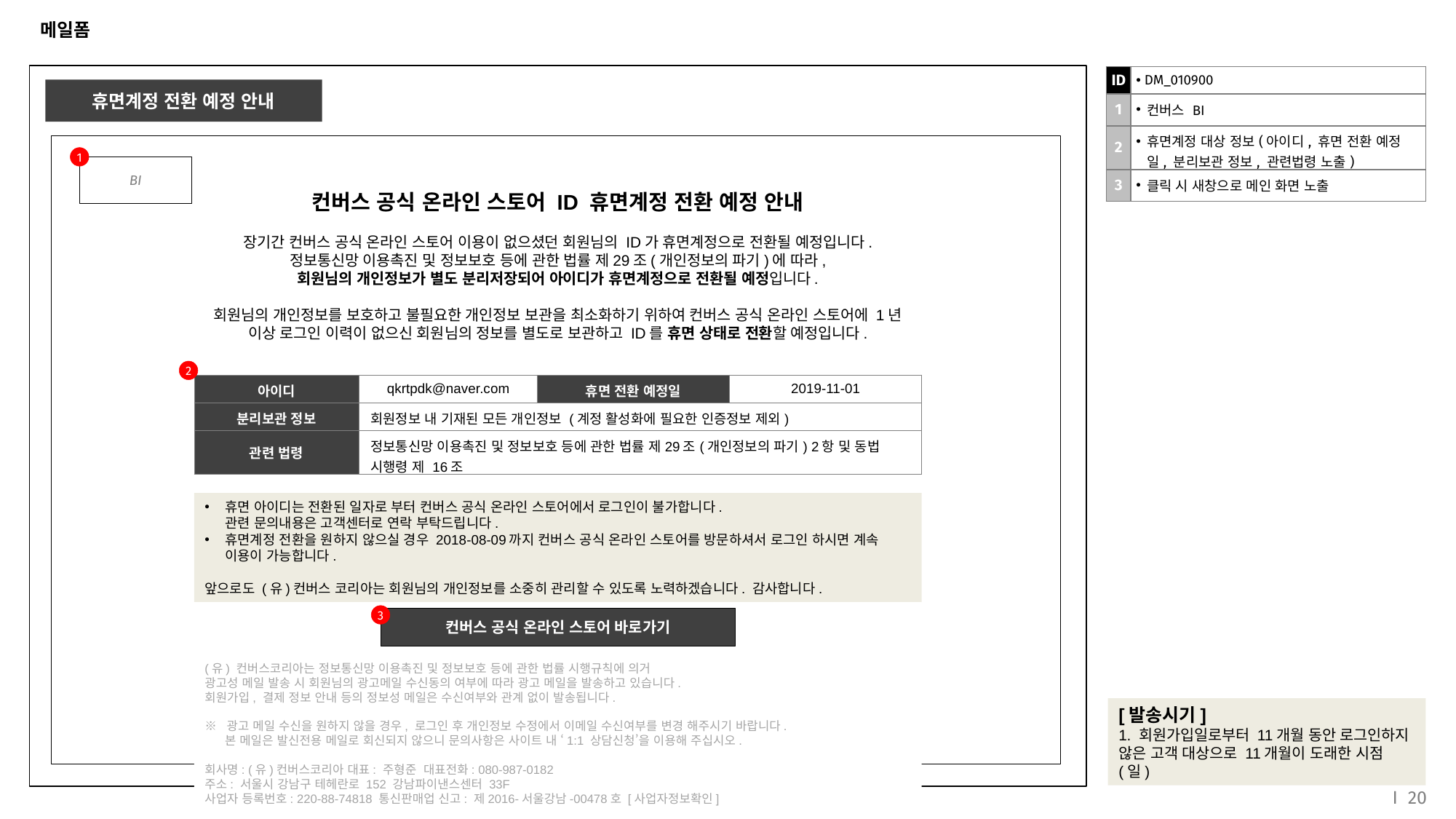

# 메일폼

| ID | DM\_010900 |
| --- | --- |
| 1 | 컨버스 BI |
| 2 | 휴면계정 대상 정보(아이디, 휴면 전환 예정일, 분리보관 정보, 관련법령 노출) |
| 3 | 클릭 시 새창으로 메인 화면 노출 |
휴면계정 전환 예정 안내

1
BI
컨버스 공식 온라인 스토어 ID 휴면계정 전환 예정 안내

장기간 컨버스 공식 온라인 스토어 이용이 없으셨던 회원님의 ID가 휴면계정으로 전환될 예정입니다.
정보통신망 이용촉진 및 정보보호 등에 관한 법률 제29조(개인정보의 파기)에 따라,
회원님의 개인정보가 별도 분리저장되어 아이디가 휴면계정으로 전환될 예정입니다.

회원님의 개인정보를 보호하고 불필요한 개인정보 보관을 최소화하기 위하여 컨버스 공식 온라인 스토어에 1년 이상 로그인 이력이 없으신 회원님의 정보를 별도로 보관하고 ID를 휴면 상태로 전환할 예정입니다.
2
| 아이디 | qkrtpdk@naver.com | 휴면 전환 예정일 | 2019-11-01 |
| --- | --- | --- | --- |
| 분리보관 정보 | 회원정보 내 기재된 모든 개인정보 (계정 활성화에 필요한 인증정보 제외) |  |  |
| 관련 법령 | 정보통신망 이용촉진 및 정보보호 등에 관한 법률 제29조(개인정보의 파기) 2항 및 동법 시행령 제 16조 |  |  |
휴면 아이디는 전환된 일자로 부터 컨버스 공식 온라인 스토어에서 로그인이 불가합니다. 
관련 문의내용은 고객센터로 연락 부탁드립니다.
휴면계정 전환을 원하지 않으실 경우 2018-08-09까지 컨버스 공식 온라인 스토어를 방문하셔서 로그인 하시면 계속 이용이 가능합니다.
앞으로도 (유)컨버스 코리아는 회원님의 개인정보를 소중히 관리할 수 있도록 노력하겠습니다. 감사합니다.
3
컨버스 공식 온라인 스토어 바로가기
(유) 컨버스코리아는 정보통신망 이용촉진 및 정보보호 등에 관한 법률 시행규칙에 의거
광고성 메일 발송 시 회원님의 광고메일 수신동의 여부에 따라 광고 메일을 발송하고 있습니다.
회원가입, 결제 정보 안내 등의 정보성 메일은 수신여부와 관계 없이 발송됩니다.

※  광고 메일 수신을 원하지 않을 경우, 로그인 후 개인정보 수정에서 이메일 수신여부를 변경 해주시기 바랍니다.
     본 메일은 발신전용 메일로 회신되지 않으니 문의사항은 사이트 내 ‘1:1 상담신청’을 이용해 주십시오.

회사명: (유)컨버스코리아 대표: 주형준  대표전화: 080-987-0182
주소: 서울시 강남구 테헤란로 152 강남파이낸스센터 33F
사업자 등록번호: 220-88-74818 통신판매업 신고: 제2016-서울강남-00478호 [사업자정보확인]
[발송시기]
1. 회원가입일로부터 11개월 동안 로그인하지 않은 고객 대상으로 11개월이 도래한 시점(일)